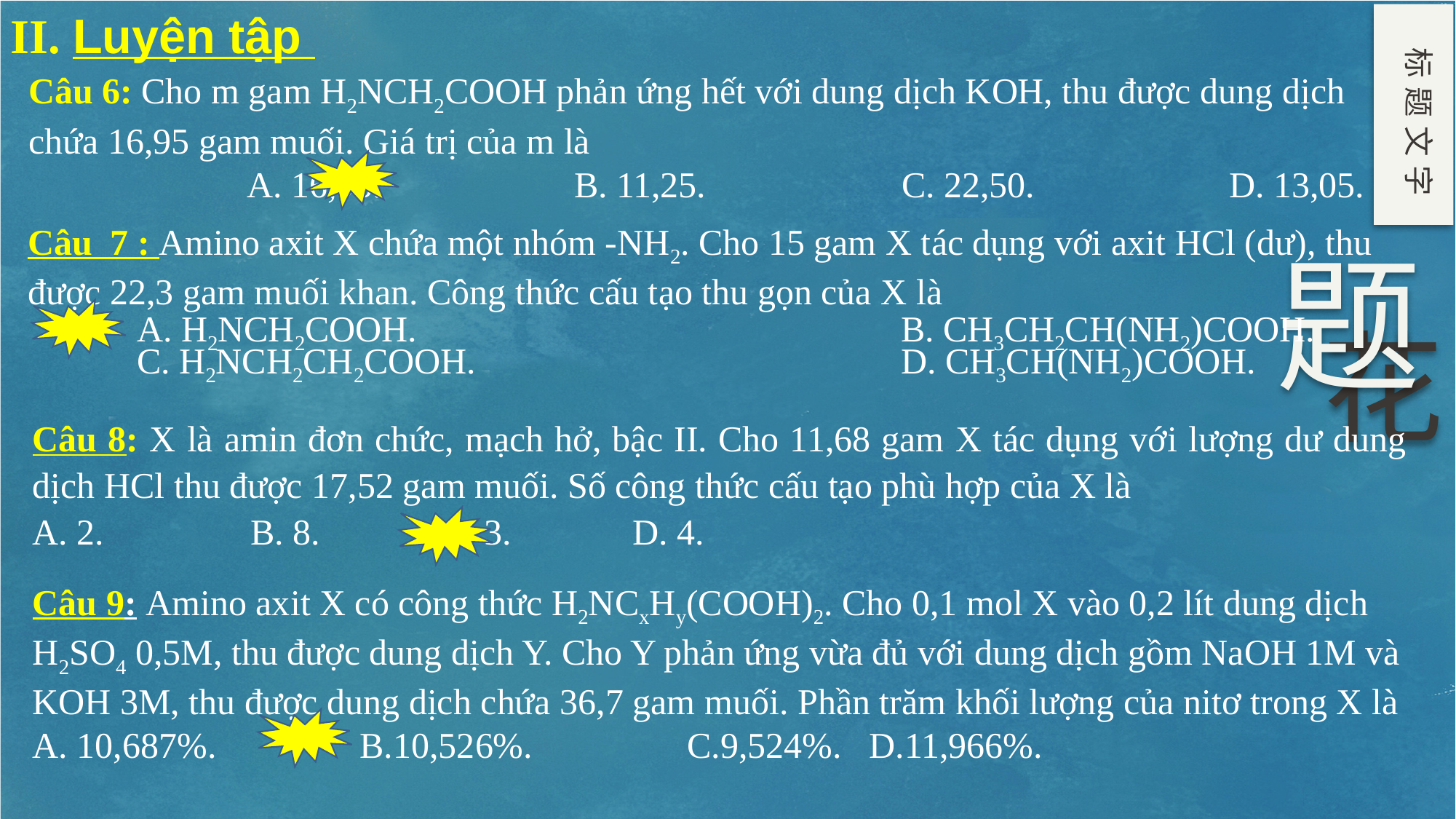

II. Luyện tập

标题文字
Câu 6: Cho m gam H2NCH2COOH phản ứng hết với dung dịch KOH, thu được dung dịch chứa 16,95 gam muối. Giá trị của m là
		A. 16,95. 		B. 11,25.		C. 22,50.		D. 13,05.

Câu  7 : Amino axit X chứa một nhóm -NH2. Cho 15 gam X tác dụng với axit HCl (dư), thu được 22,3 gam muối khan. Công thức cấu tạo thu gọn của X là
 	A. H2NCH2COOH. 					B. CH3CH2CH(NH2)COOH.
 	C. H2NCH2CH2COOH.   				D. CH3CH(NH2)COOH.
题
花

Câu 8: X là amin đơn chức, mạch hở, bậc II. Cho 11,68 gam X tác dụng với lượng dư dung dịch HCl thu được 17,52 gam muối. Số công thức cấu tạo phù hợp của X là
A. 2.	B. 8.	C. 3.	D. 4.

Câu 9: Amino axit X có công thức H2NCxHy(COOH)2. Cho 0,1 mol X vào 0,2 lít dung dịch H2SO4 0,5M, thu được dung dịch Y. Cho Y phản ứng vừa đủ với dung dịch gồm NaOH 1M và KOH 3M, thu được dung dịch chứa 36,7 gam muối. Phần trăm khối lượng của nitơ trong X là
A. 10,687%.		B.10,526%.		C.9,524%.   D.11,966%.